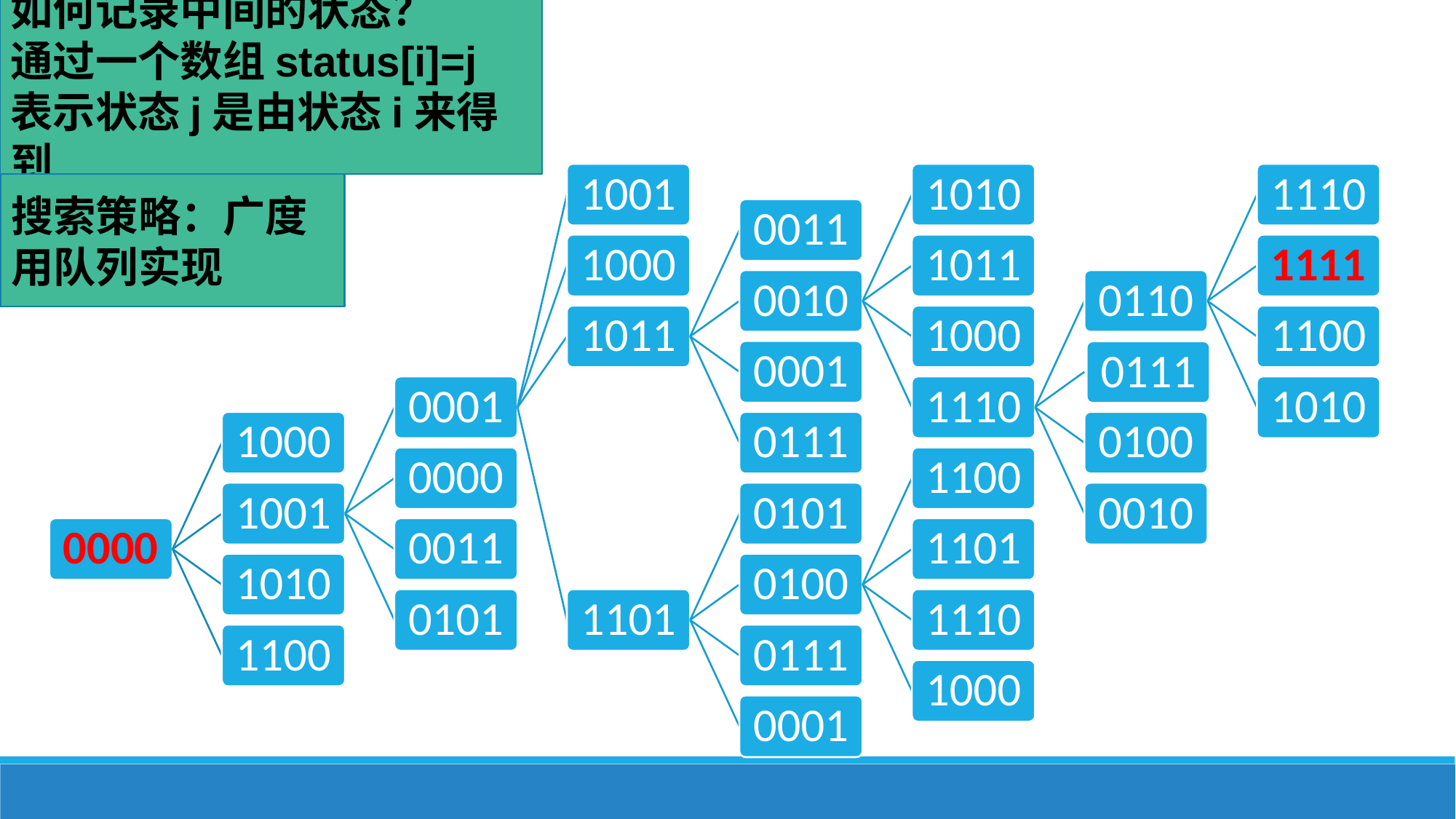

如何记录中间的状态？
通过一个数组status[i]=j
表示状态j是由状态i来得到
1001
1010
1110
搜索策略：广度
用队列实现
0011
1000
1011
1111

0010
0110

1011
1000
1100

0001
0111

0001
1110
1010

1000
0111
0100

0000
1100

1001
0101
0010

0000
0011
1101

1010
0100

0101
1101
1110

1100
0111

1000

0001